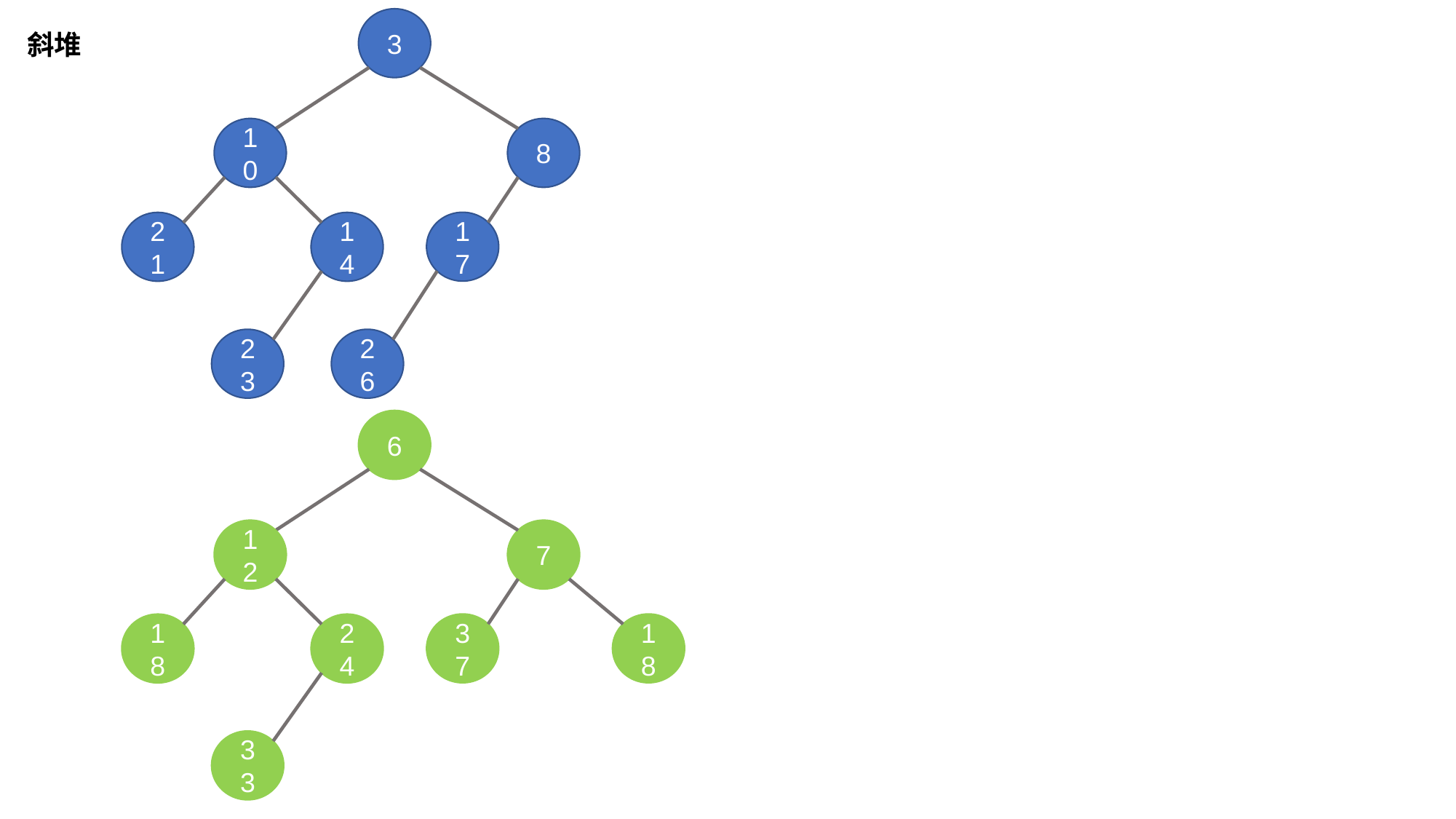

3
斜堆
10
8
17
14
21
23
26
6
12
7
37
18
24
18
33